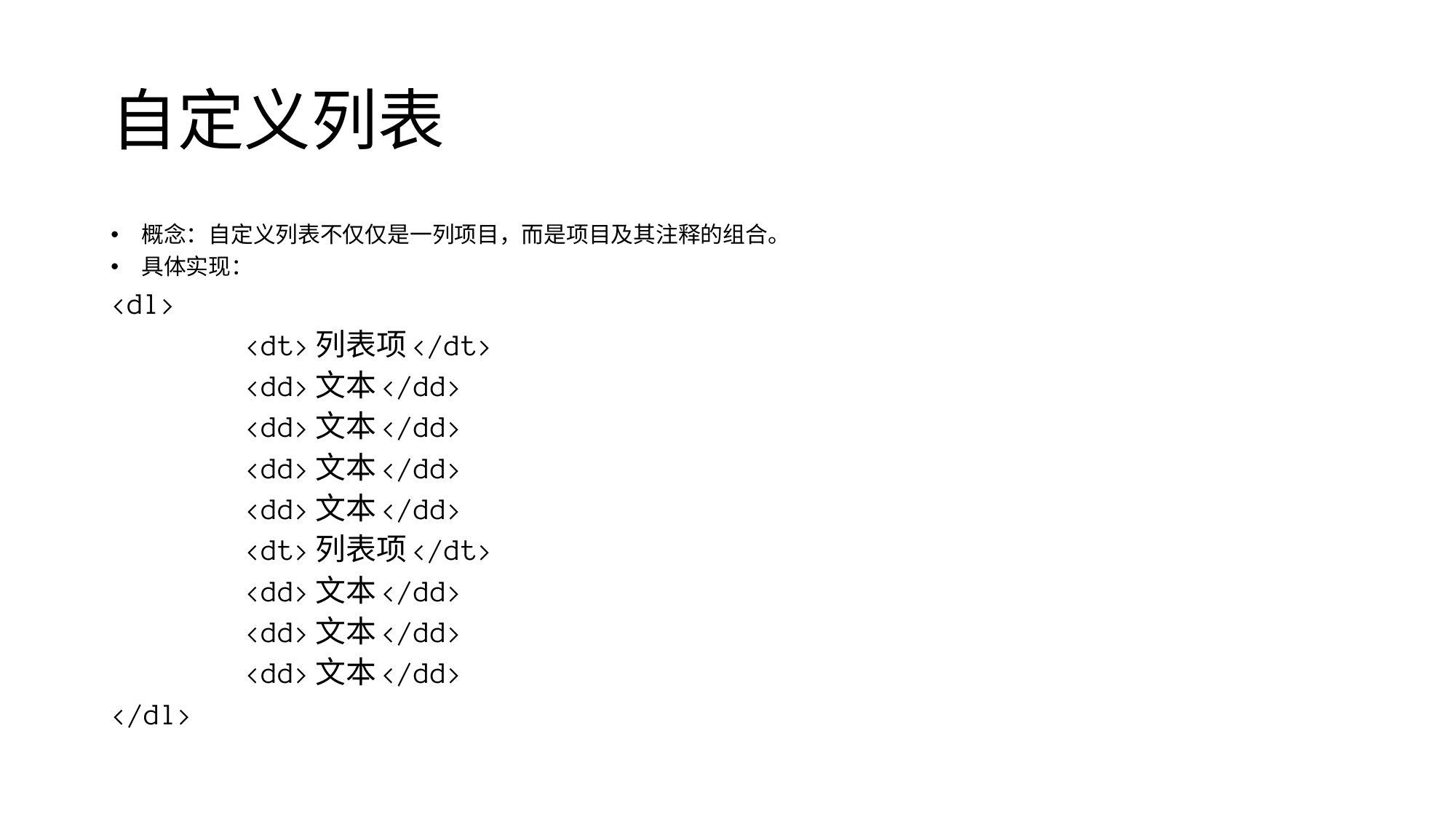

# 自定义列表
概念：自定义列表不仅仅是一列项目，而是项目及其注释的组合。
具体实现：
<dl>
        <dt>列表项</dt>
        <dd>文本</dd>
        <dd>文本</dd>
        <dd>文本</dd>
        <dd>文本</dd>
        <dt>列表项</dt>
        <dd>文本</dd>
        <dd>文本</dd>
        <dd>文本</dd>
</dl>